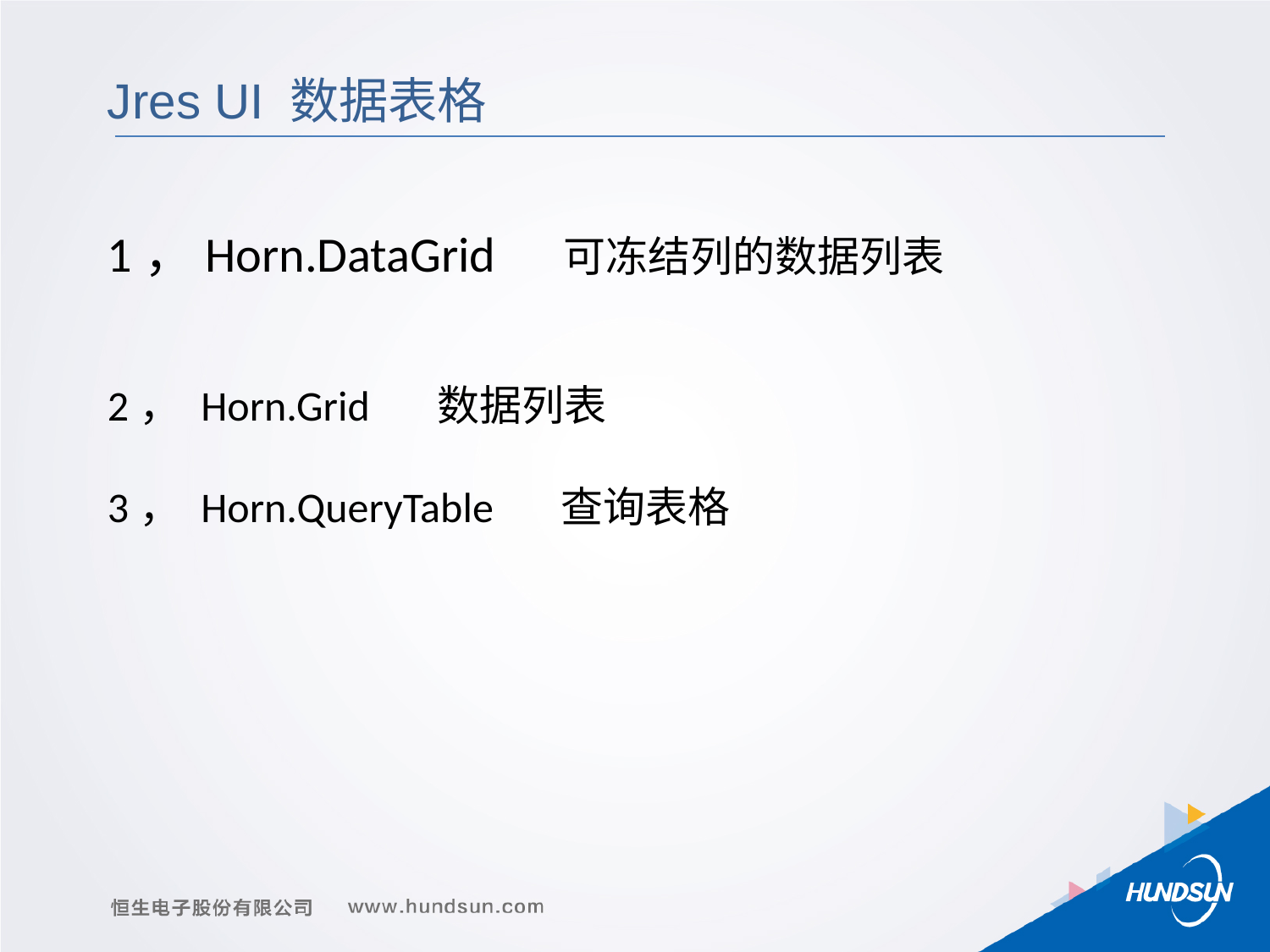

Jres UI 数据表格
1，Horn.DataGrid     可冻结列的数据列表

2， Horn.Grid      数据列表

3， Horn.QueryTable      查询表格